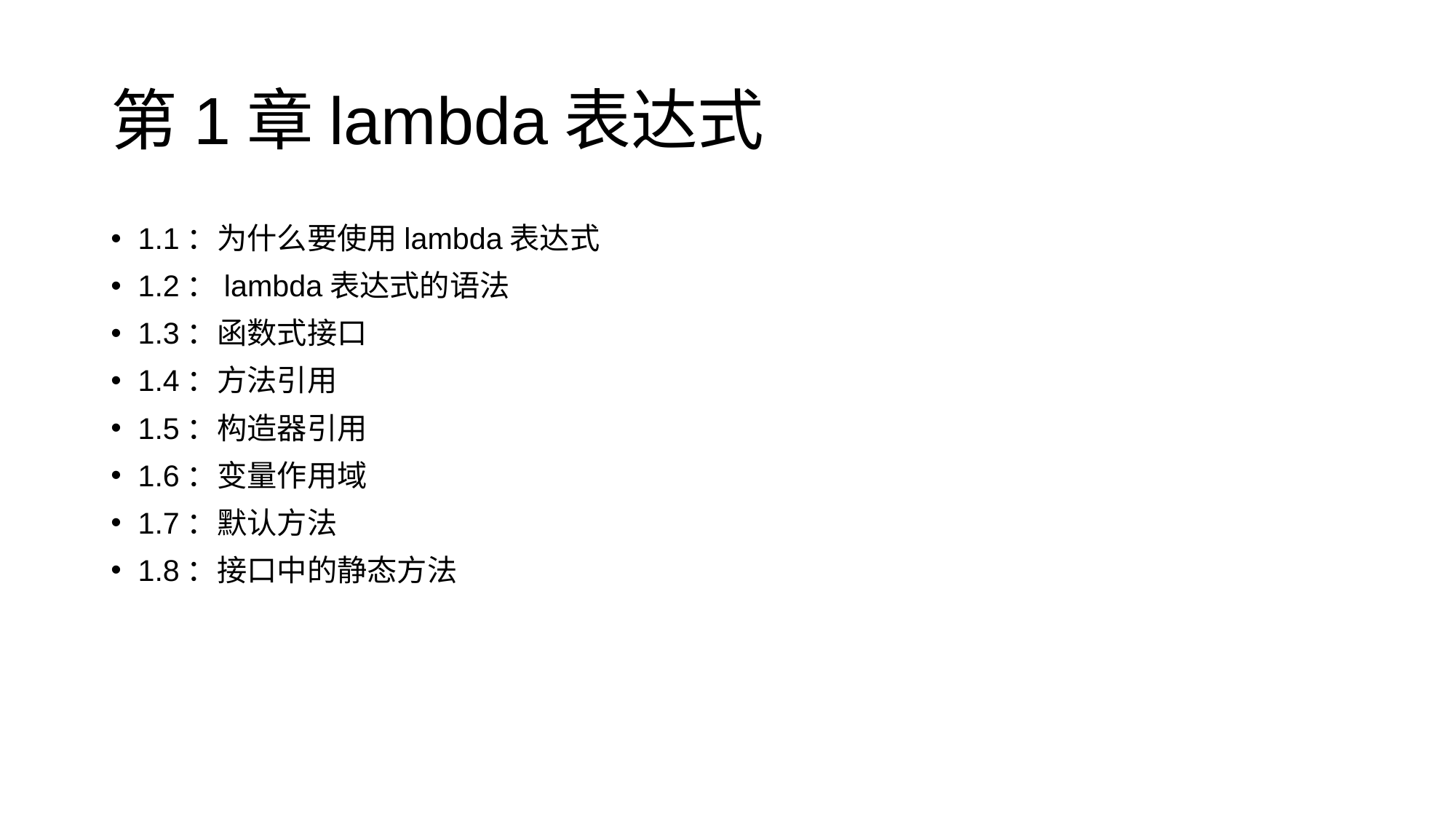

# 第1章	lambda表达式
1.1：为什么要使用lambda表达式
1.2：lambda表达式的语法
1.3：函数式接口
1.4：方法引用
1.5：构造器引用
1.6：变量作用域
1.7：默认方法
1.8：接口中的静态方法